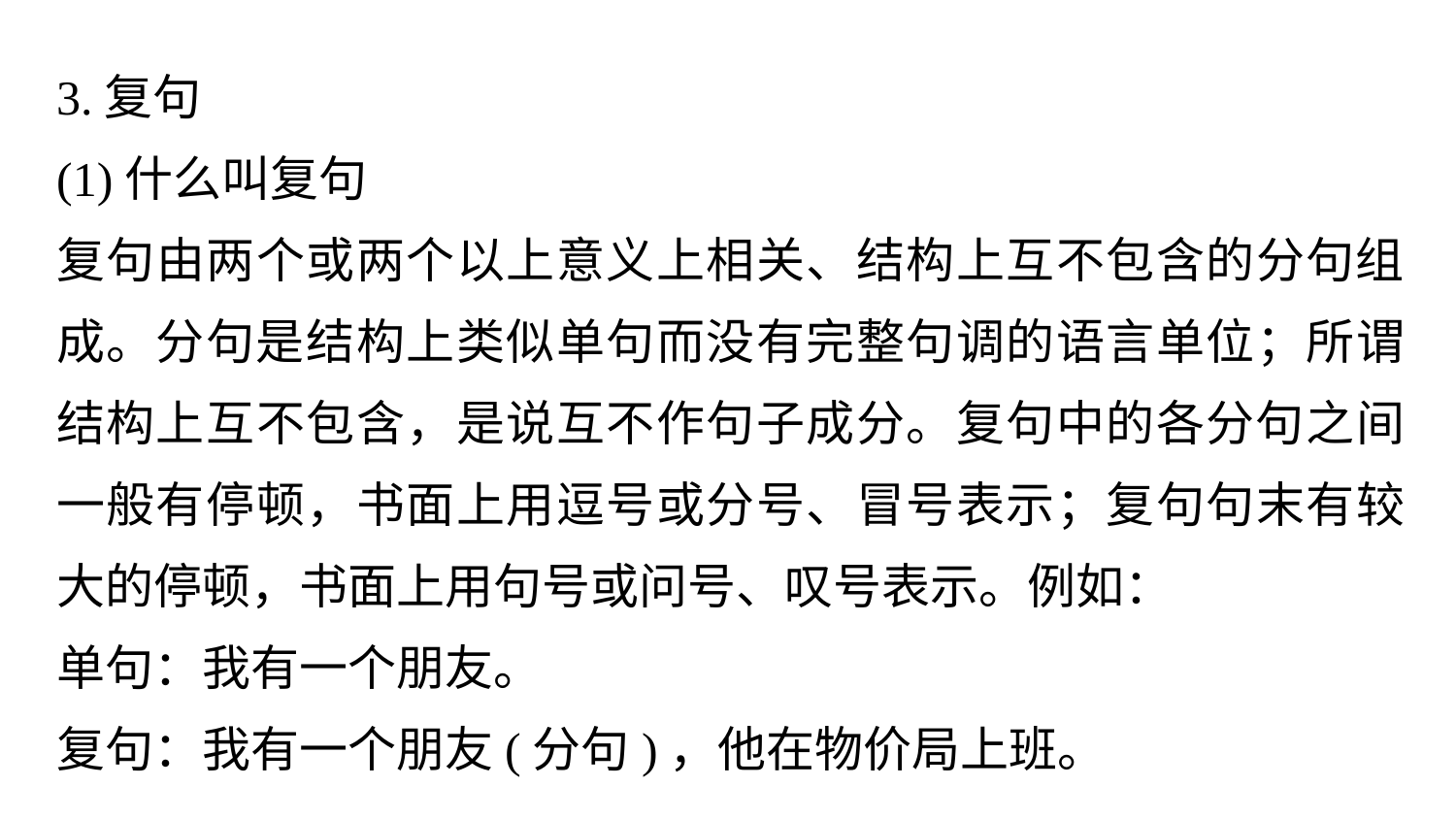

3.复句
(1)什么叫复句
复句由两个或两个以上意义上相关、结构上互不包含的分句组成。分句是结构上类似单句而没有完整句调的语言单位；所谓结构上互不包含，是说互不作句子成分。复句中的各分句之间一般有停顿，书面上用逗号或分号、冒号表示；复句句末有较大的停顿，书面上用句号或问号、叹号表示。例如：
单句：我有一个朋友。
复句：我有一个朋友(分句)，他在物价局上班。